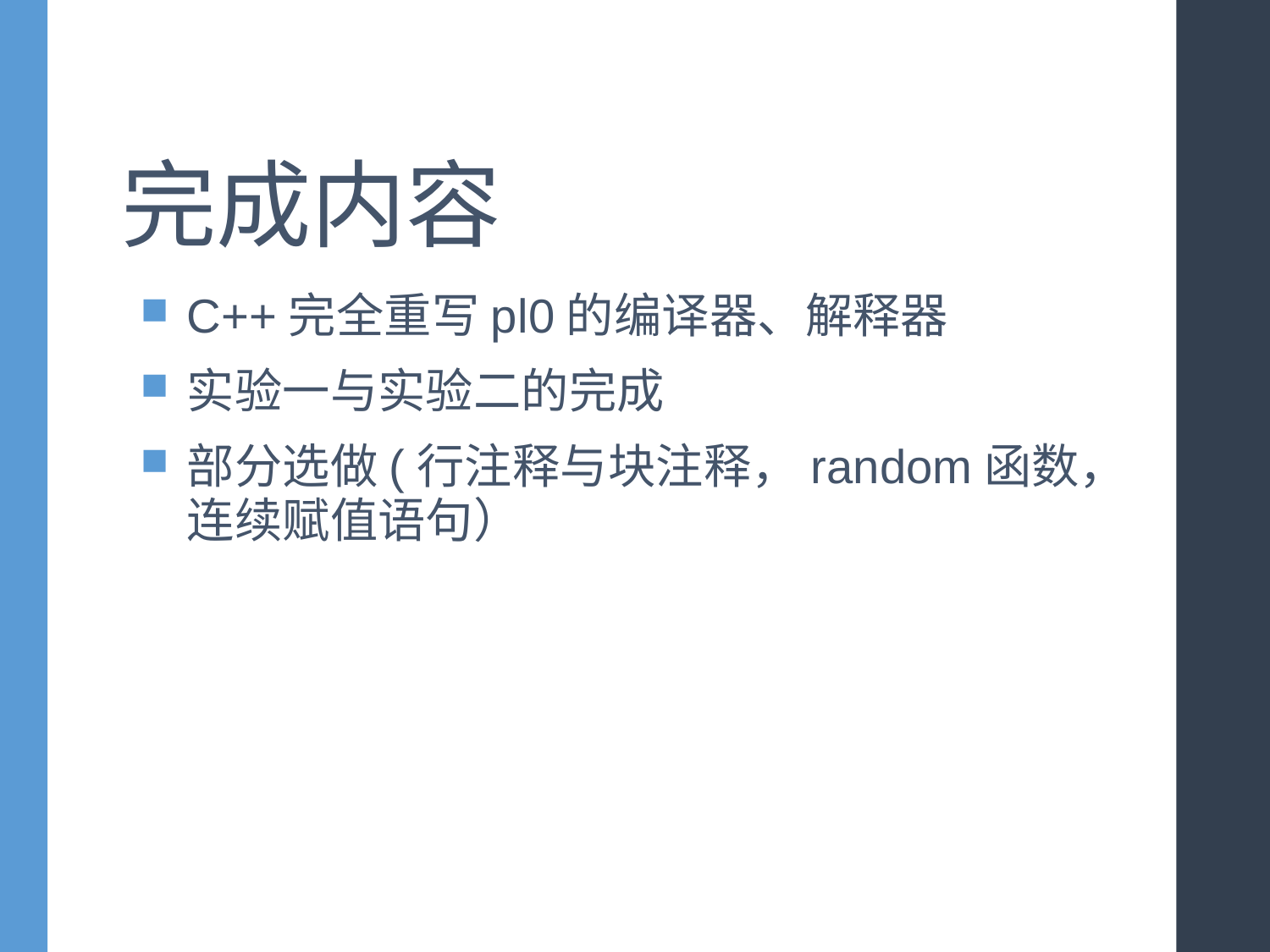

# 完成内容
C++完全重写pl0的编译器、解释器
实验一与实验二的完成
部分选做(行注释与块注释，random函数，连续赋值语句）